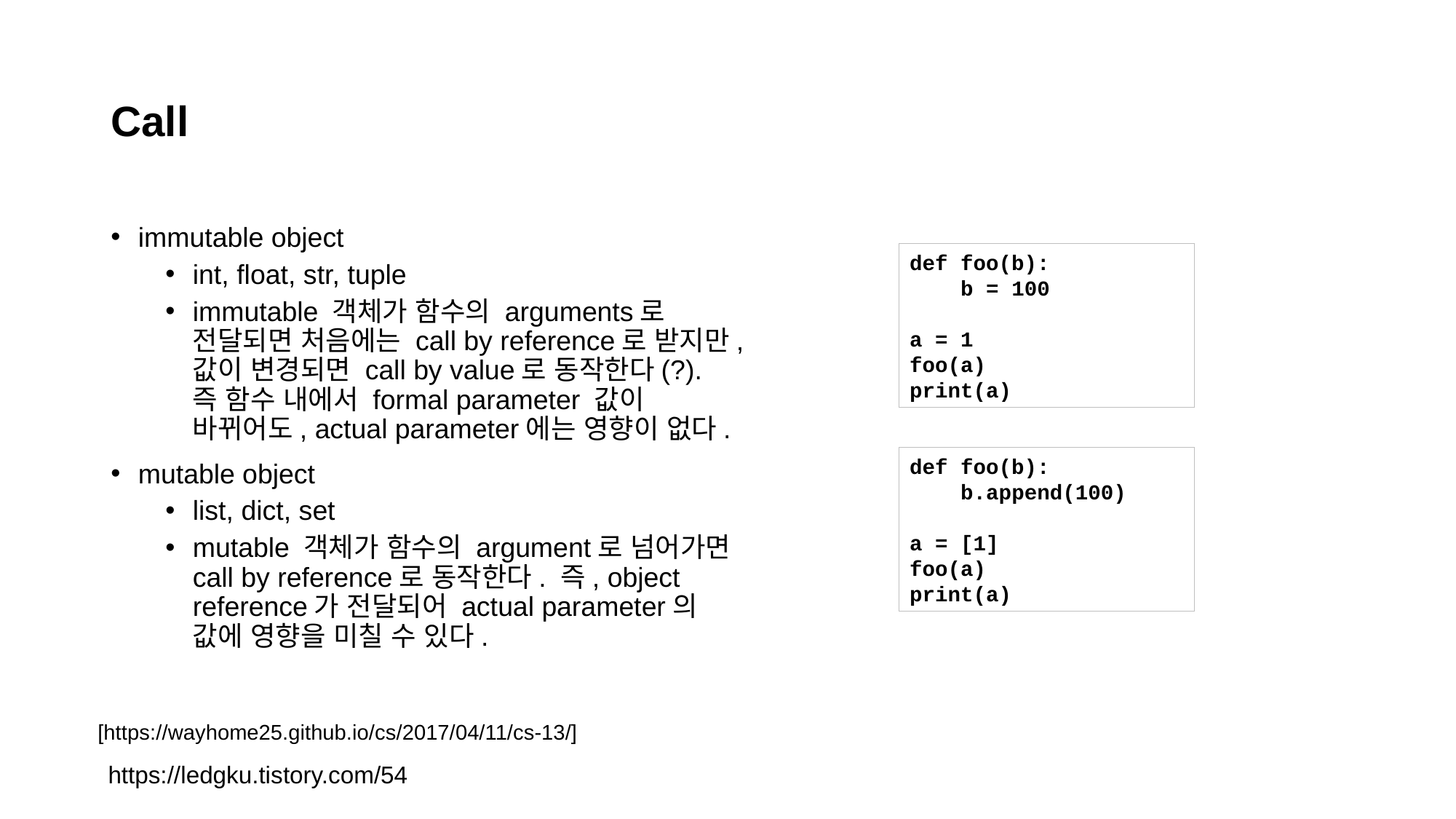

# Call
immutable object
int, float, str, tuple
immutable 객체가 함수의 arguments로 전달되면 처음에는 call by reference로 받지만, 값이 변경되면 call by value로 동작한다(?). 
즉 함수 내에서 formal parameter 값이 바뀌어도, actual parameter에는 영향이 없다.
mutable object
list, dict, set
mutable 객체가 함수의 argument로 넘어가면 call by reference로 동작한다. 즉, object reference가 전달되어 actual parameter의 값에 영향을 미칠 수 있다.

def foo(b):
    b = 100

a = 1
foo(a)
print(a)
def foo(b):
    b.append(100)

a = [1]
foo(a)
print(a)
[https://wayhome25.github.io/cs/2017/04/11/cs-13/]
https://ledgku.tistory.com/54